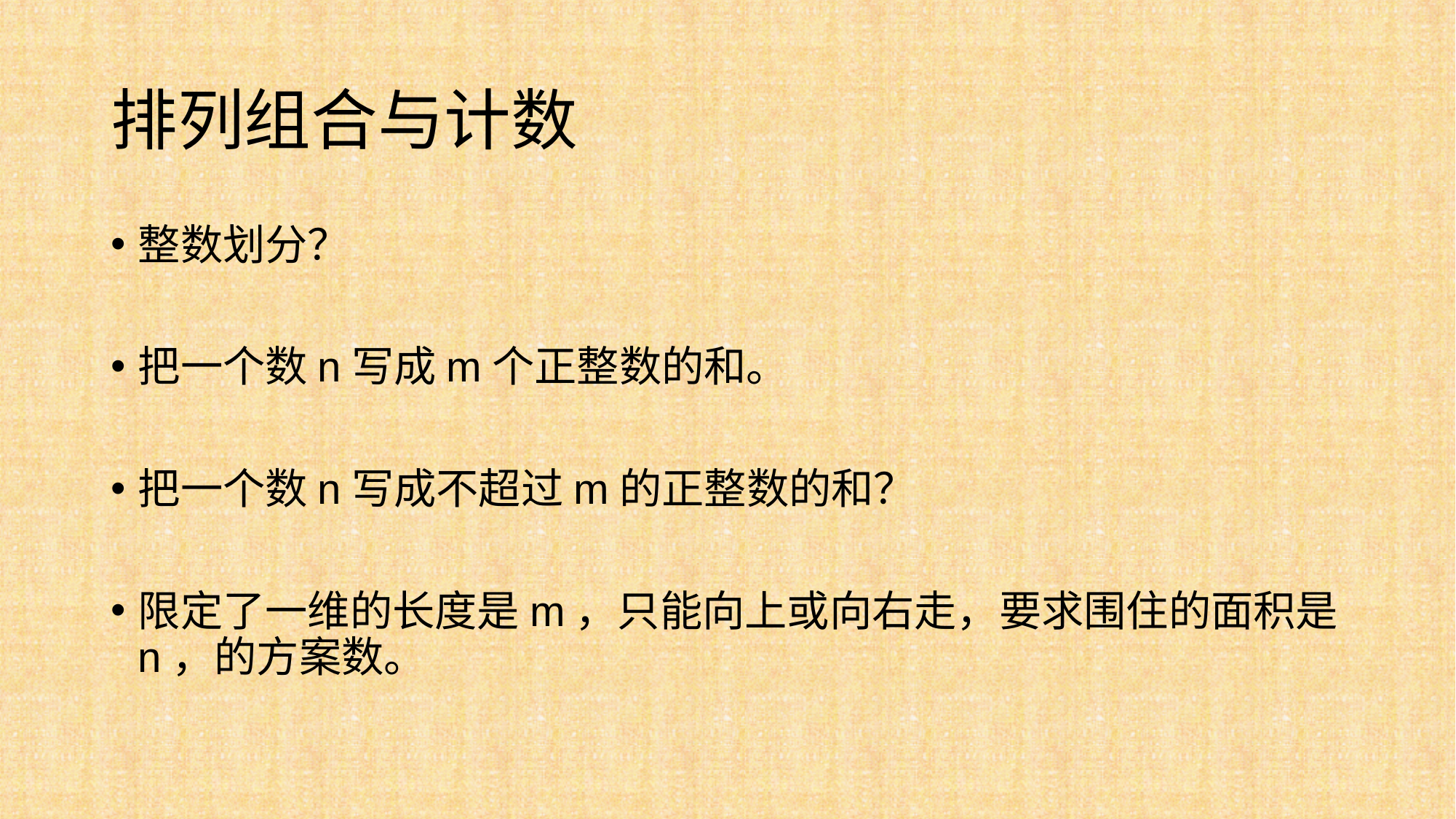

# 排列组合与计数
整数划分？

把一个数n写成m个正整数的和。

把一个数n写成不超过m的正整数的和？

限定了一维的长度是m，只能向上或向右走，要求围住的面积是n，的方案数。